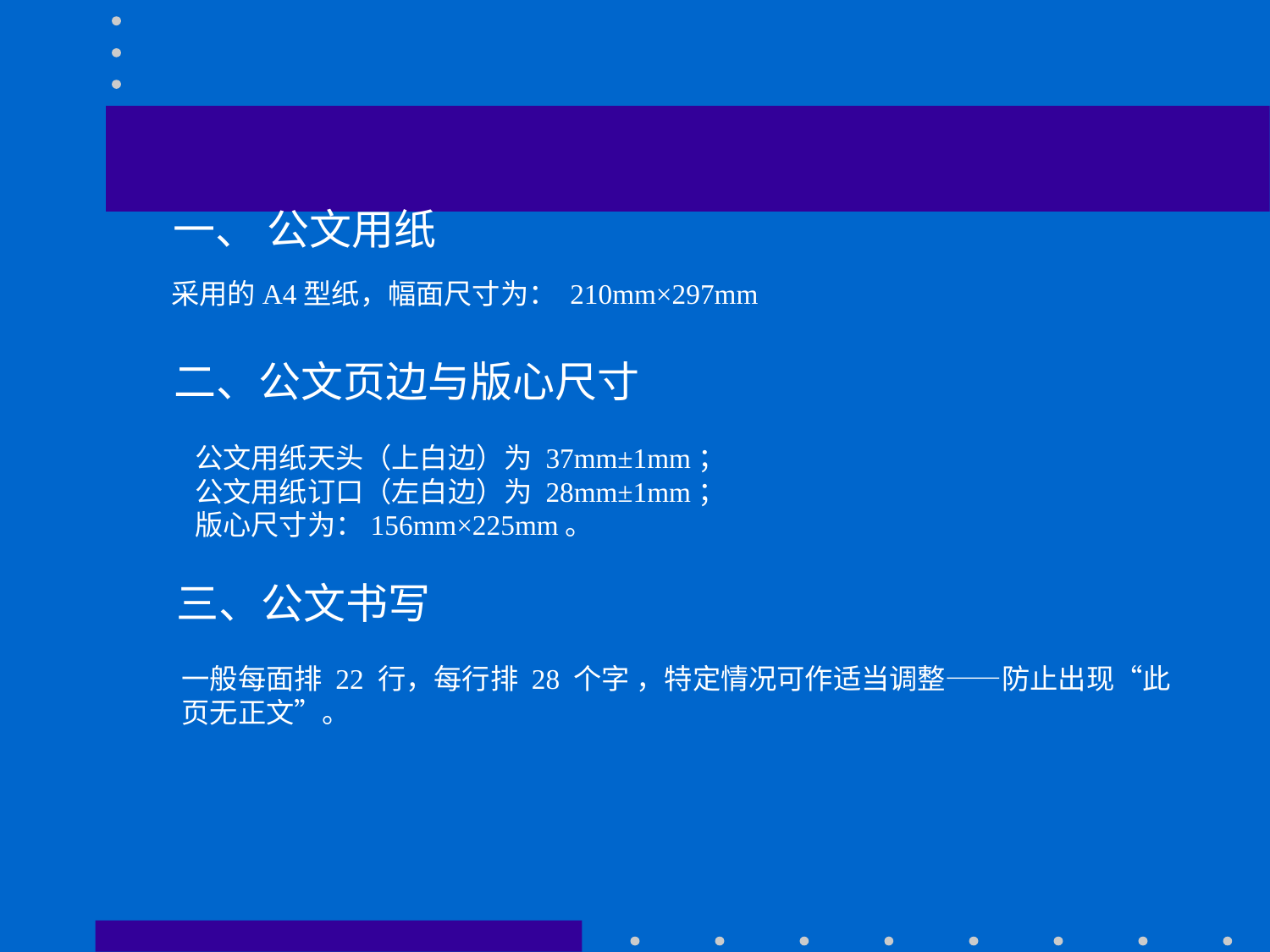

一、 公文用纸
采用的A4型纸，幅面尺寸为： 210mm×297mm
二、公文页边与版心尺寸
 公文用纸天头（上白边）为 37mm±1mm；
 公文用纸订口（左白边）为 28mm±1mm；
 版心尺寸为：156mm×225mm。
三、公文书写
一般每面排 22 行，每行排 28 个字 ，特定情况可作适当调整——防止出现“此页无正文”。